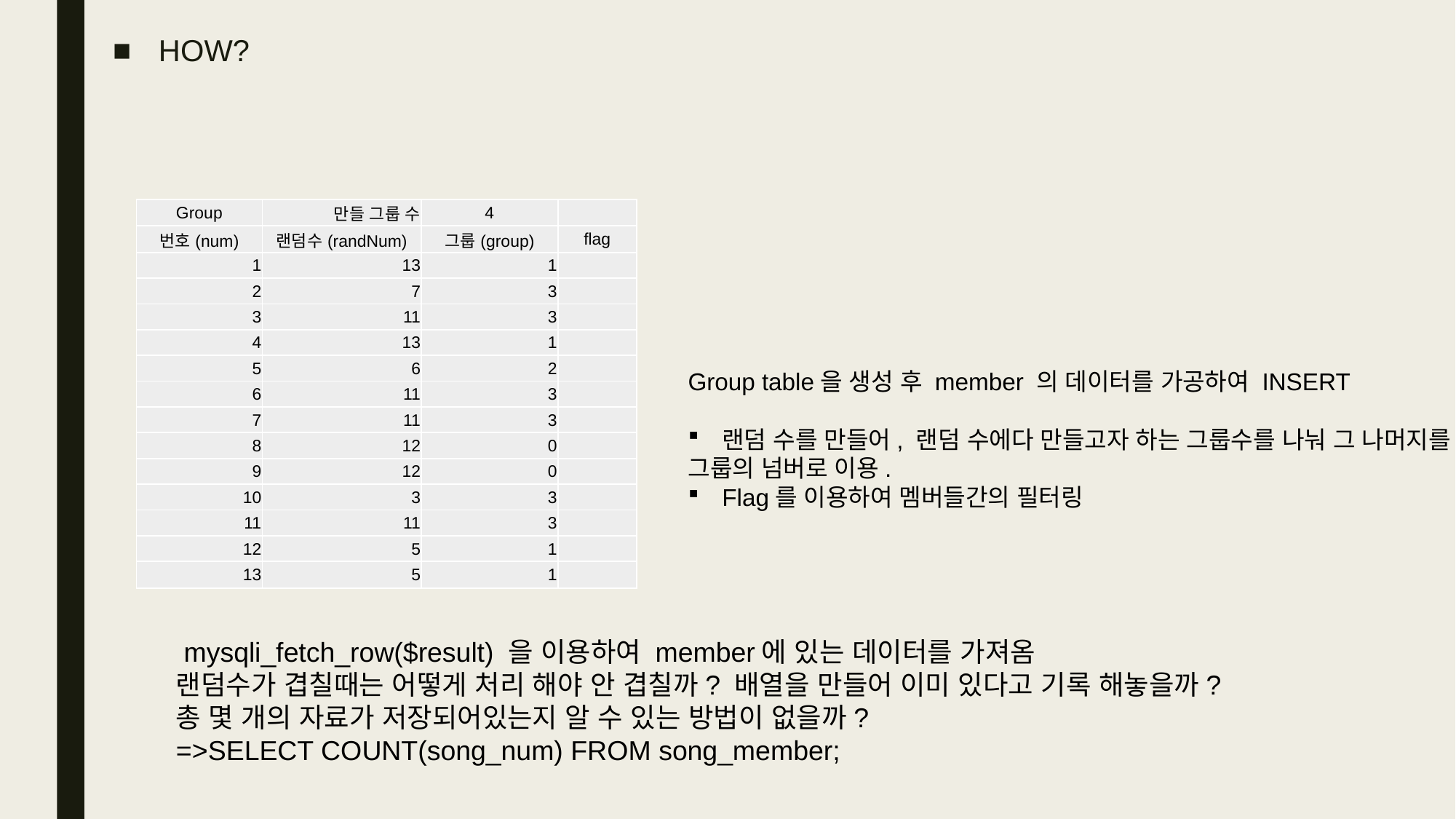

HOW?
| Group | 만들 그룹 수 | 4 |  |
| --- | --- | --- | --- |
| 번호(num) | 랜덤수(randNum) | 그룹(group) | flag |
| 1 | 13 | 1 |  |
| 2 | 7 | 3 |  |
| 3 | 11 | 3 |  |
| 4 | 13 | 1 |  |
| 5 | 6 | 2 |  |
| 6 | 11 | 3 |  |
| 7 | 11 | 3 |  |
| 8 | 12 | 0 |  |
| 9 | 12 | 0 |  |
| 10 | 3 | 3 |  |
| 11 | 11 | 3 |  |
| 12 | 5 | 1 |  |
| 13 | 5 | 1 |  |
Group table을 생성 후 member 의 데이터를 가공하여 INSERT

랜덤 수를 만들어, 랜덤 수에다 만들고자 하는 그룹수를 나눠 그 나머지를
그룹의 넘버로 이용.
Flag를 이용하여 멤버들간의 필터링

 mysqli_fetch_row($result) 을 이용하여 member에 있는 데이터를 가져옴
랜덤수가 겹칠때는 어떻게 처리 해야 안 겹칠까? 배열을 만들어 이미 있다고 기록 해놓을까?
총 몇 개의 자료가 저장되어있는지 알 수 있는 방법이 없을까?
=>SELECT COUNT(song_num) FROM song_member;